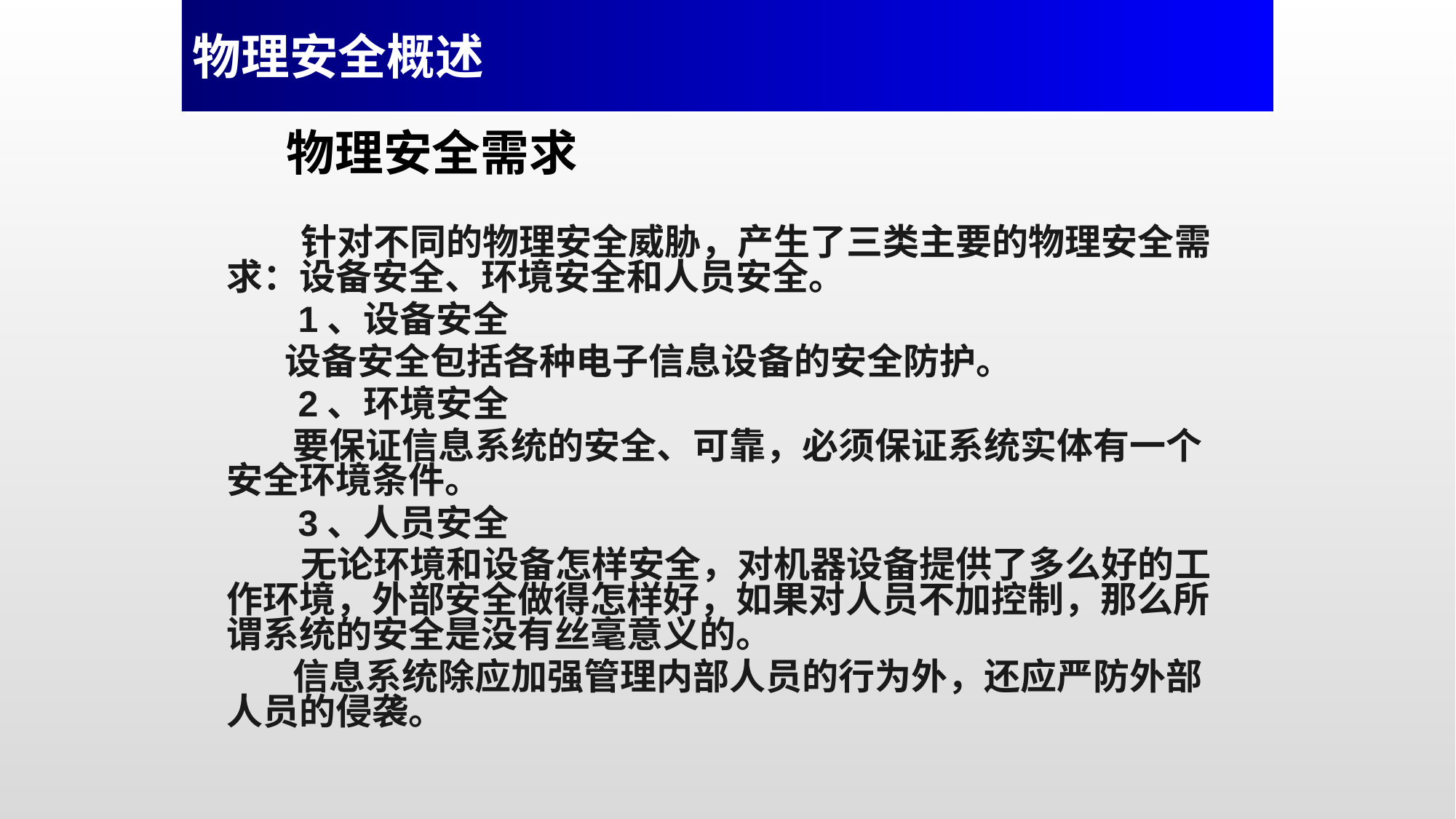

物理安全概述
物理安全需求
        针对不同的物理安全威胁，产生了三类主要的物理安全需求：设备安全、环境安全和人员安全。
       1、设备安全
      设备安全包括各种电子信息设备的安全防护。
       2、环境安全
       要保证信息系统的安全、可靠，必须保证系统实体有一个安全环境条件。
       3、人员安全
        无论环境和设备怎样安全，对机器设备提供了多么好的工作环境，外部安全做得怎样好，如果对人员不加控制，那么所谓系统的安全是没有丝毫意义的。
       信息系统除应加强管理内部人员的行为外，还应严防外部人员的侵袭。